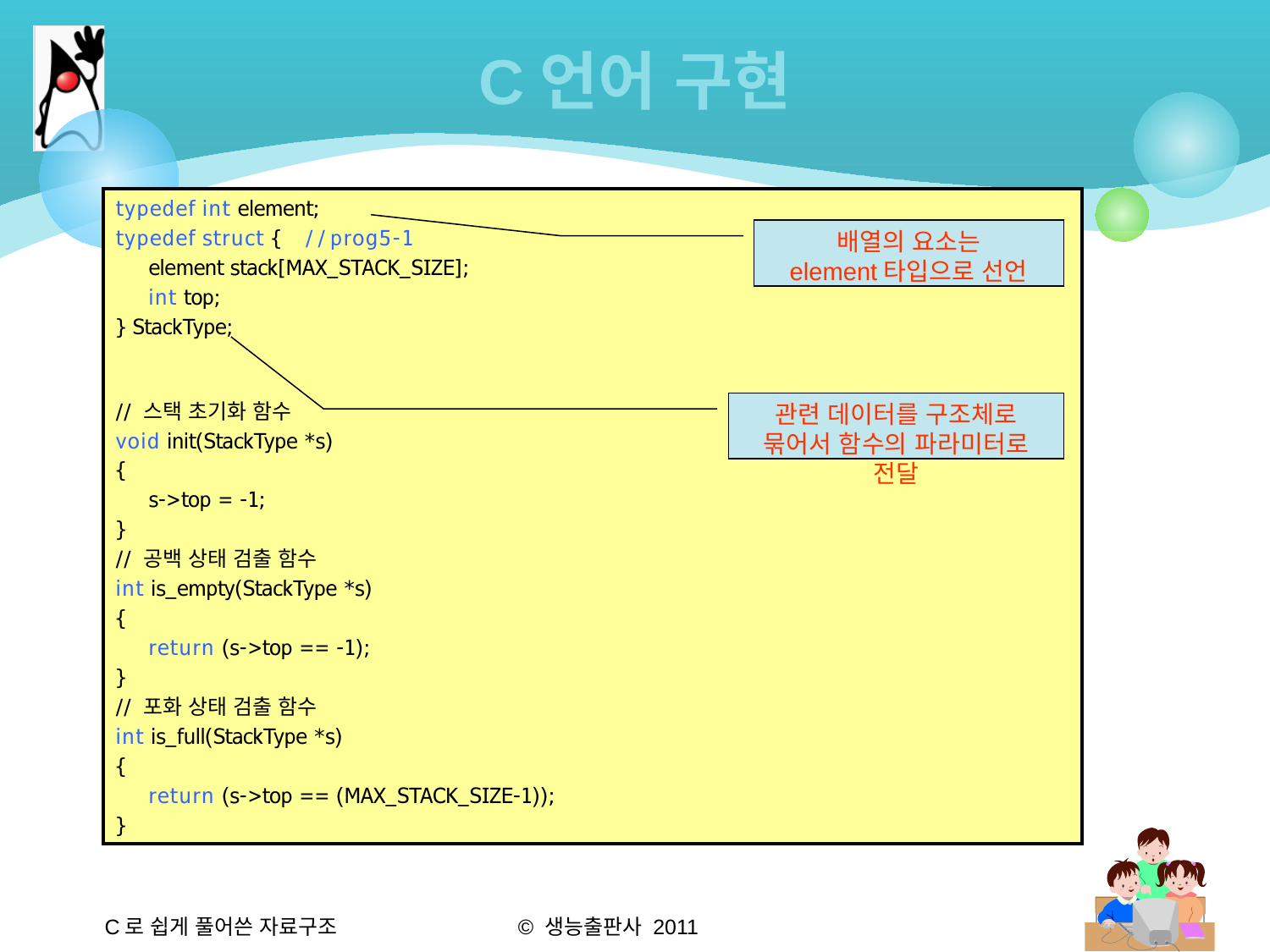

# C언어 구현
typedef int element;
typedef struct {    //prog5-1
     element stack[MAX_STACK_SIZE];
     int top;
} StackType;

// 스택 초기화 함수
void init(StackType *s)
{
     s->top = -1;
}
// 공백 상태 검출 함수
int is_empty(StackType *s)
{
     return (s->top == -1);
}
// 포화 상태 검출 함수
int is_full(StackType *s)
{
     return (s->top == (MAX_STACK_SIZE-1));
}
배열의 요소는
element타입으로 선언

관련 데이터를 구조체로 묶어서 함수의 파라미터로 전달